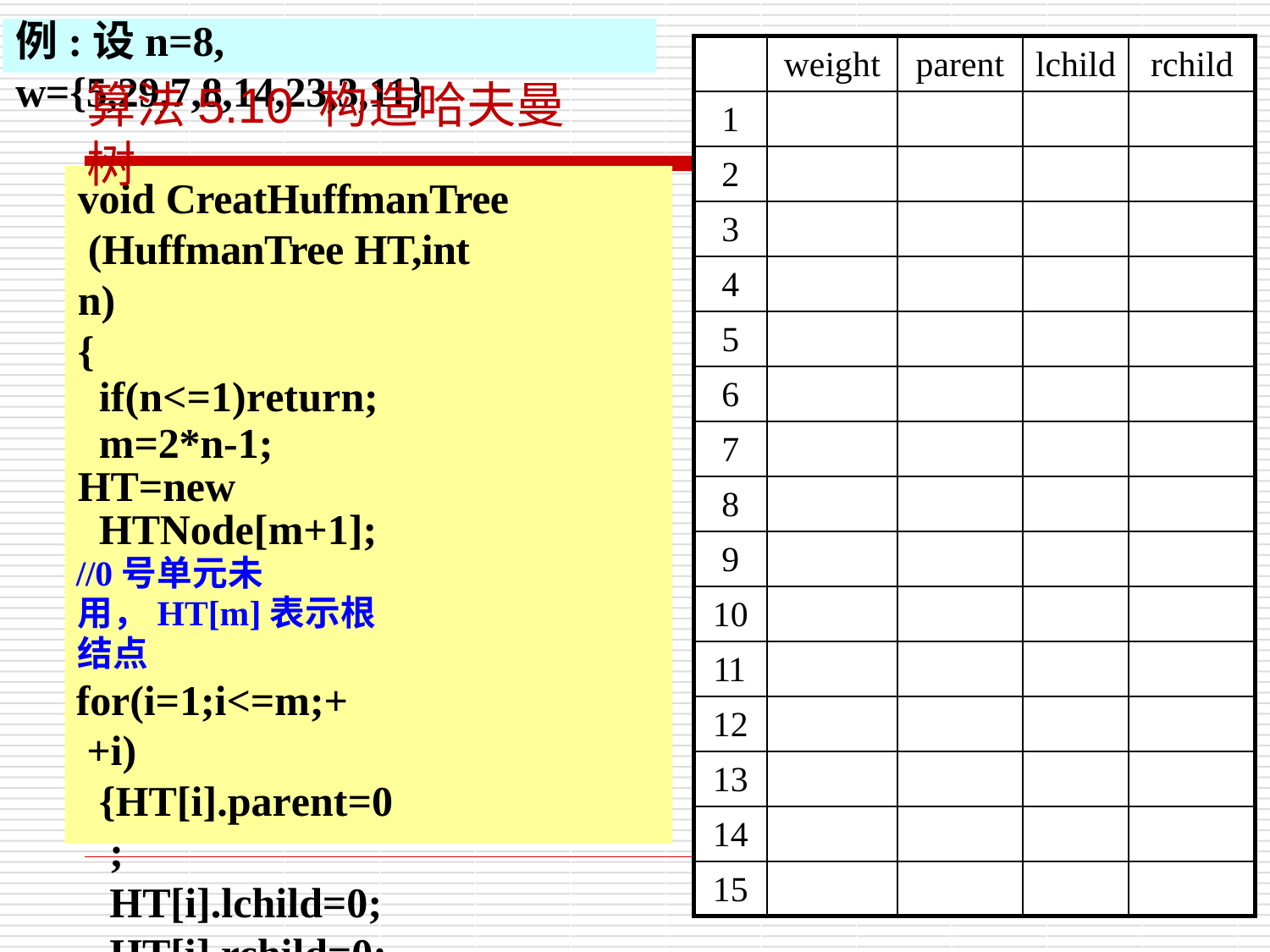

例:设n=8,	w={5,29,7,8,14,23,3,11}

weight
parent
lchild
rchild
算法5.10 构造哈夫曼树

1

2

void CreatHuffmanTree  (HuffmanTree HT,int n)
{		if(n<=1)return;  m=2*n-1;
HT=new HTNode[m+1];
//0号单元未用，HT[m]表示根结点
for(i=1;i<=m;++i)
{HT[i].parent=0;  HT[i].lchild=0;  HT[i].rchild=0;
}
for(i=1;i<=n;++i)  cin>>HT[i].weight;

3

4

5

6

7

8

9

10

11

12

13

14
15